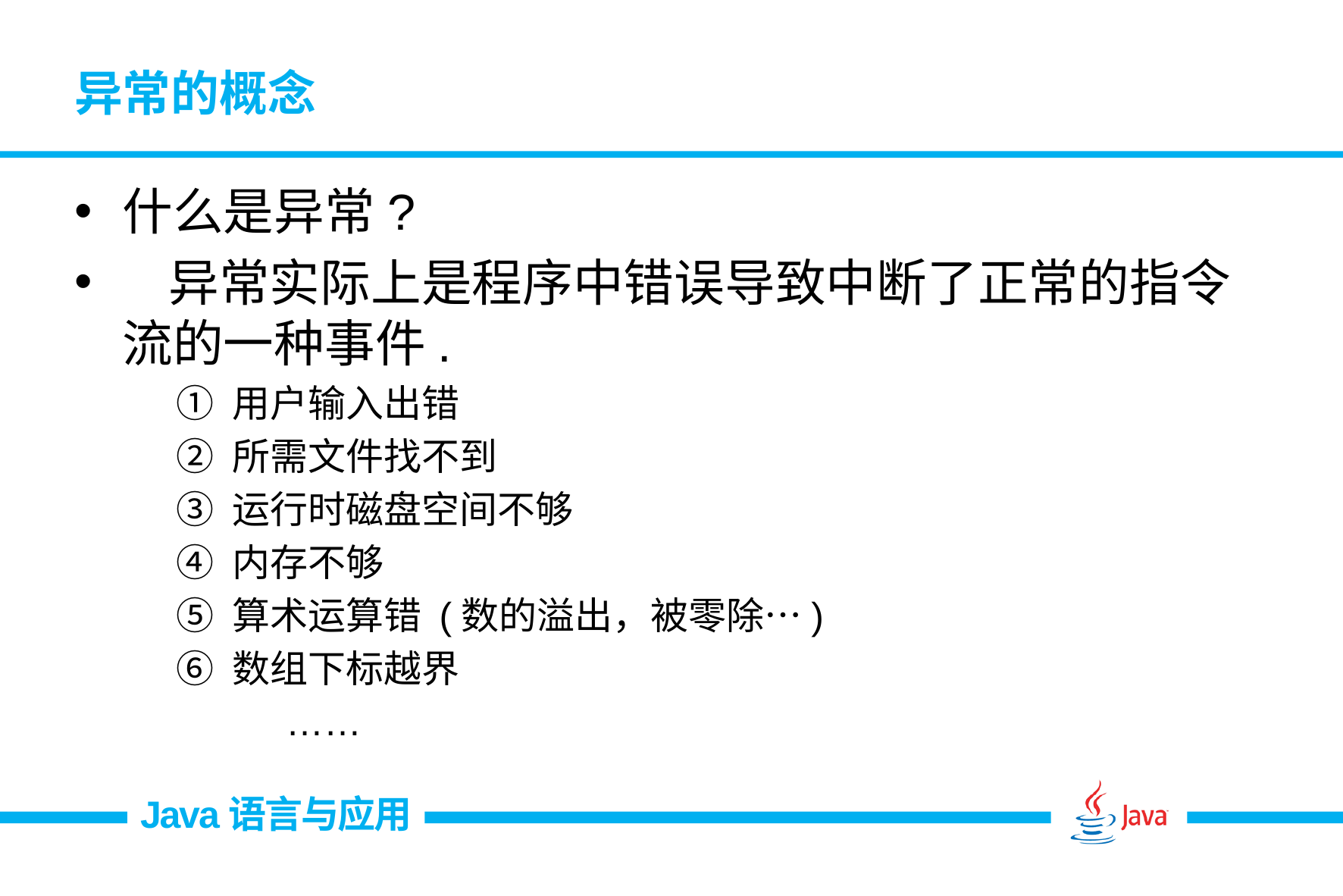

# 异常的概念
什么是异常?
   异常实际上是程序中错误导致中断了正常的指令流的一种事件.
            ① 用户输入出错
            ② 所需文件找不到
            ③ 运行时磁盘空间不够
            ④ 内存不够
            ⑤ 算术运算错 (数的溢出，被零除…)
            ⑥ 数组下标越界
                    ……
5